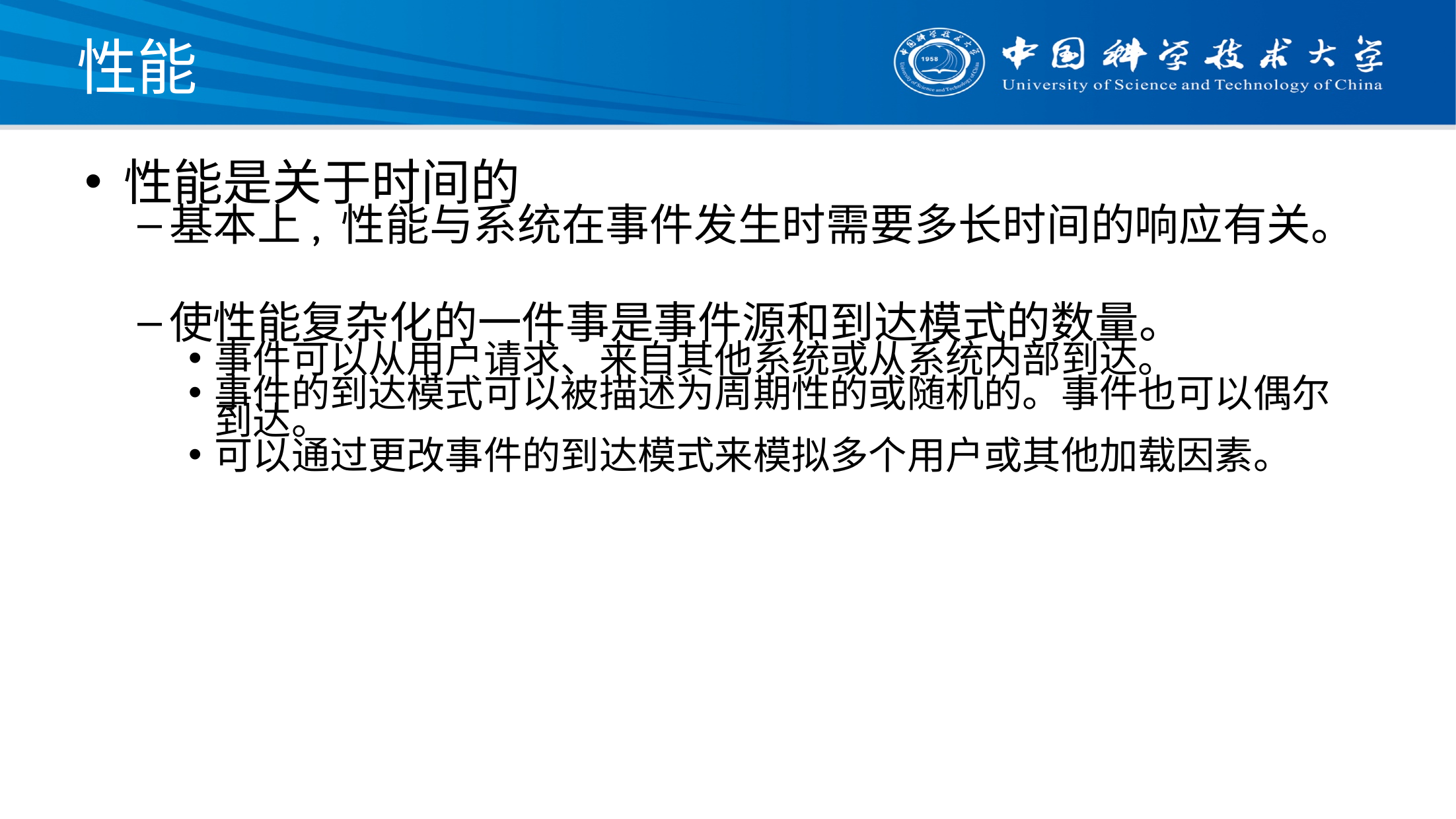

# 性能
性能是关于时间的
基本上, 性能与系统在事件发生时需要多长时间的响应有关。

使性能复杂化的一件事是事件源和到达模式的数量。
事件可以从用户请求、来自其他系统或从系统内部到达。
事件的到达模式可以被描述为周期性的或随机的。事件也可以偶尔到达。
可以通过更改事件的到达模式来模拟多个用户或其他加载因素。